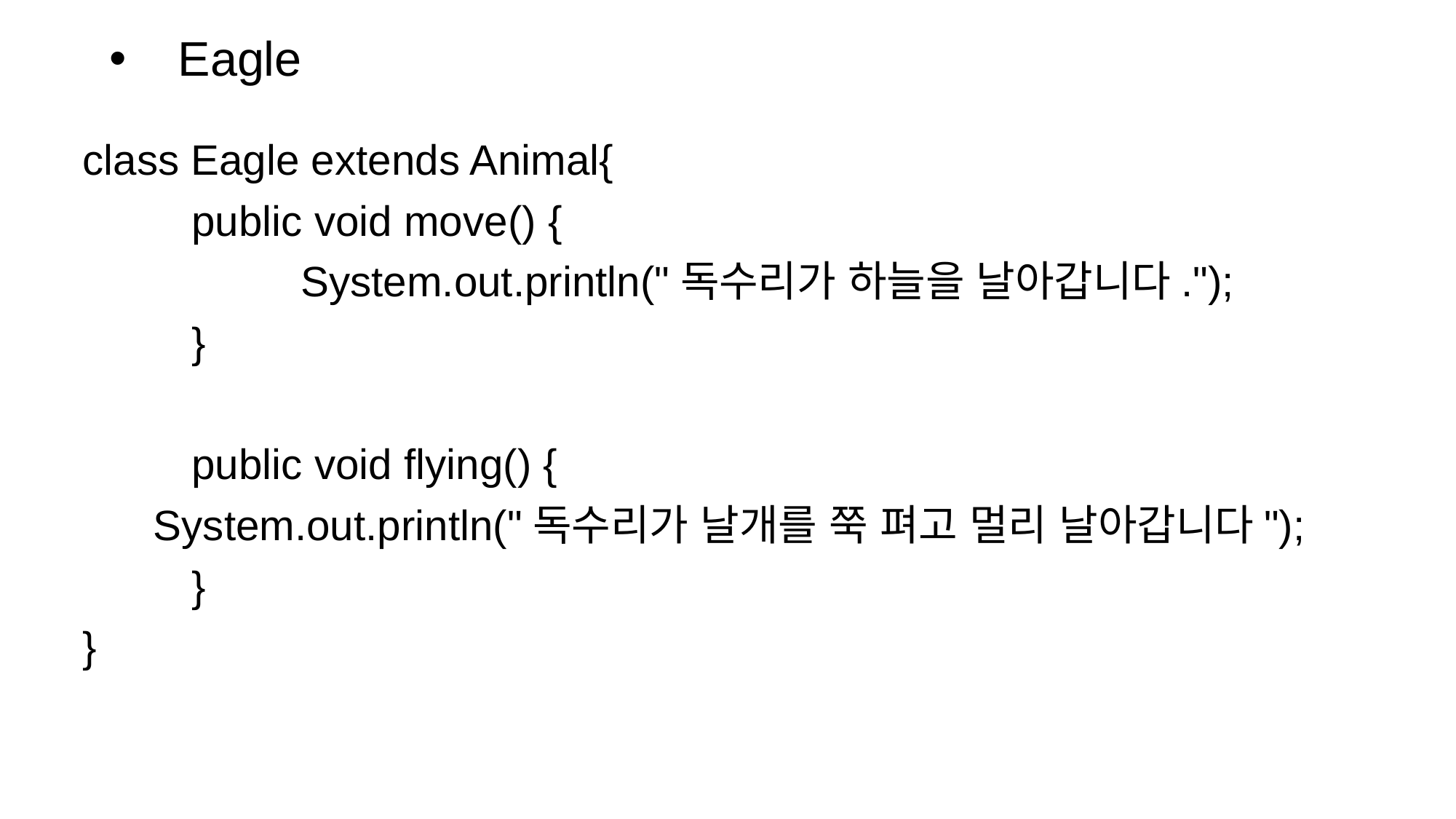

# Eagle
class Eagle extends Animal{
	public void move() {
		System.out.println("독수리가 하늘을 날아갑니다.");
	}

	public void flying() {
      System.out.println("독수리가 날개를 쭉 펴고 멀리 날아갑니다");
	}
}